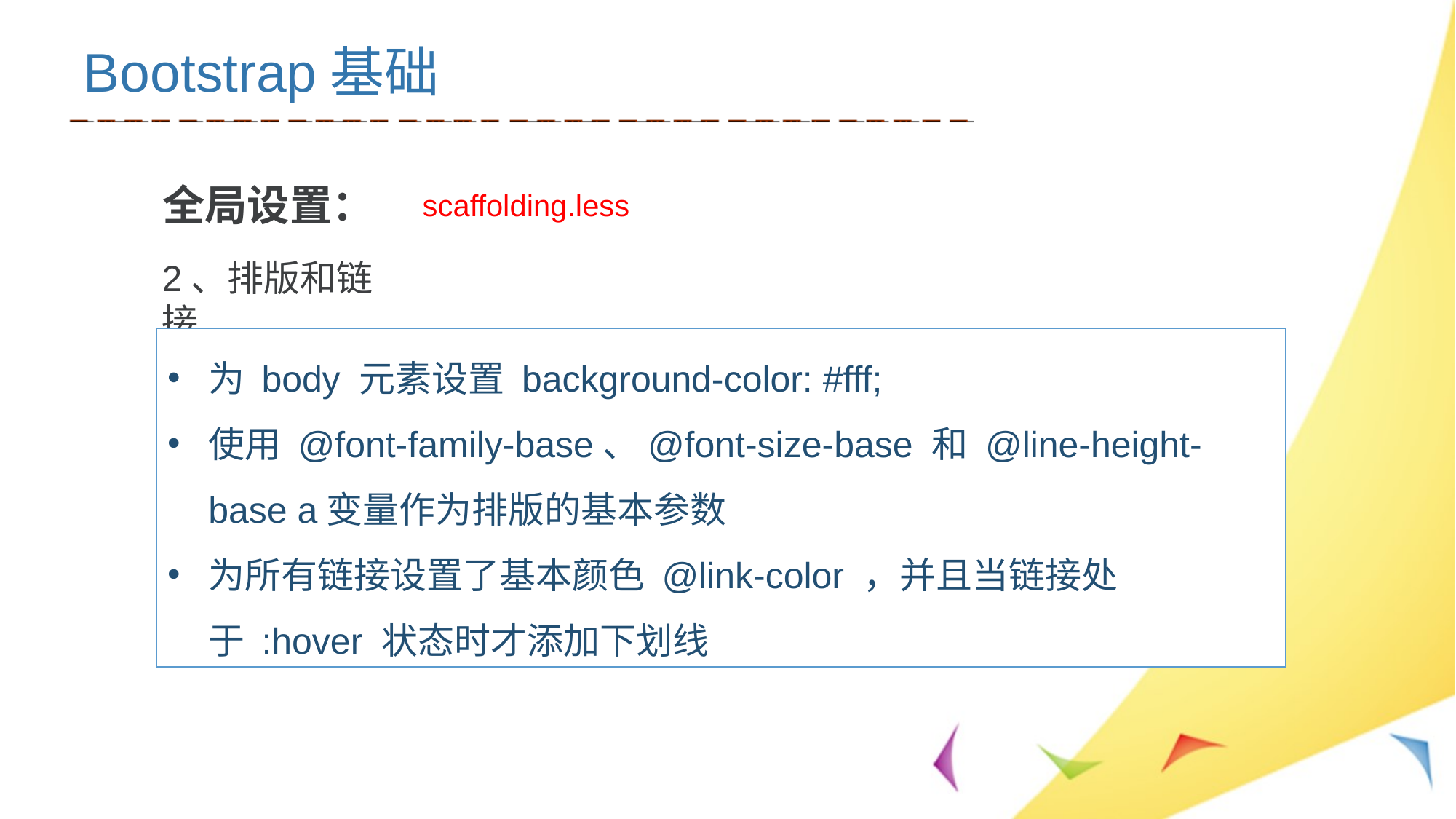

# Bootstrap基础
全局设置：
scaffolding.less
2、排版和链接

为 body 元素设置 background-color: #fff;
使用 @font-family-base、@font-size-base 和 @line-height-base a变量作为排版的基本参数
为所有链接设置了基本颜色 @link-color ，并且当链接处于 :hover 状态时才添加下划线